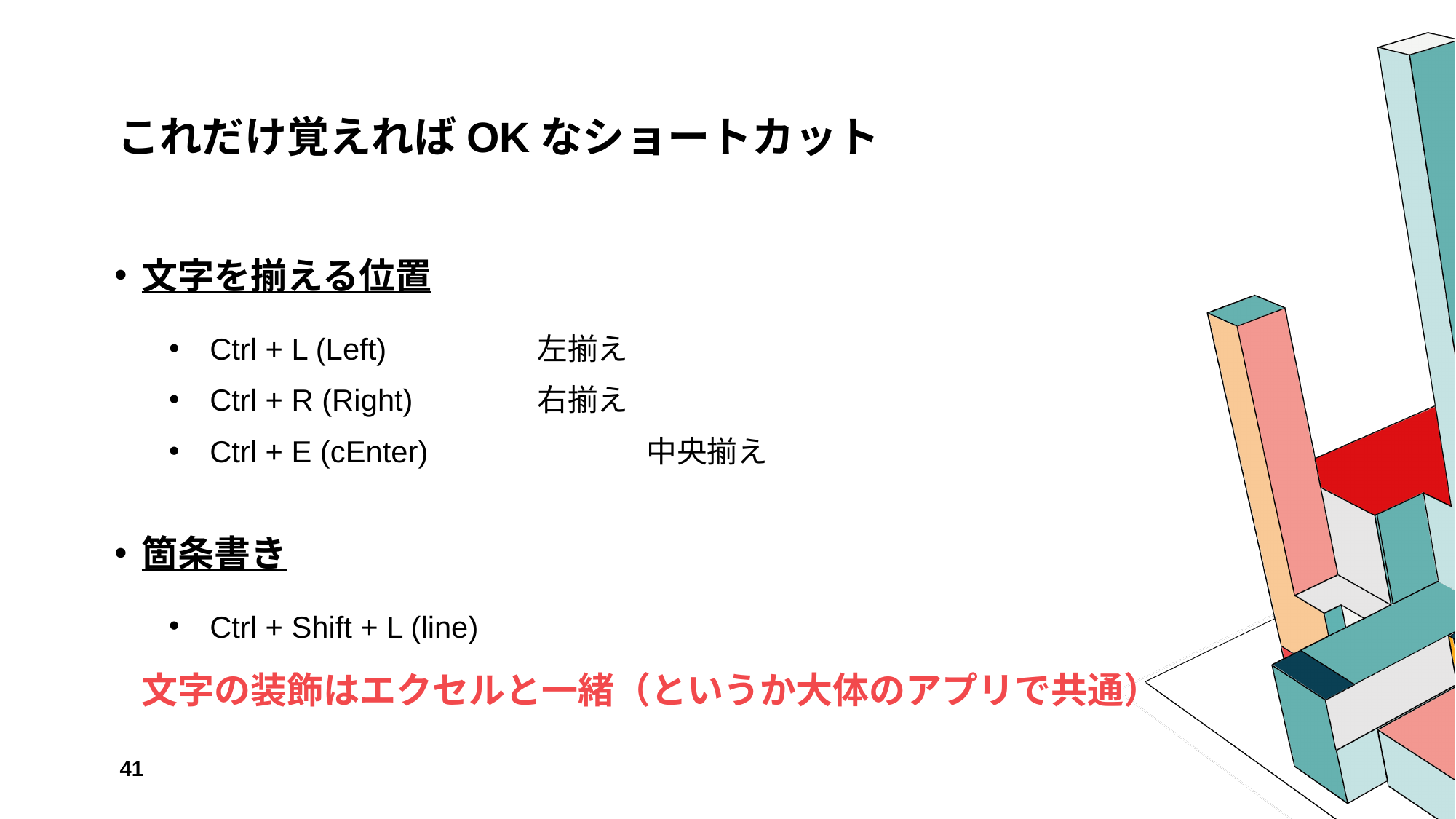

# これだけ覚えればOKなショートカット
文字を揃える位置
Ctrl + L (Left)		左揃え
Ctrl + R (Right)		右揃え
Ctrl + E (cEnter)		中央揃え

箇条書き
Ctrl + Shift + L (line)

文字の装飾はエクセルと一緒（というか大体のアプリで共通）
41